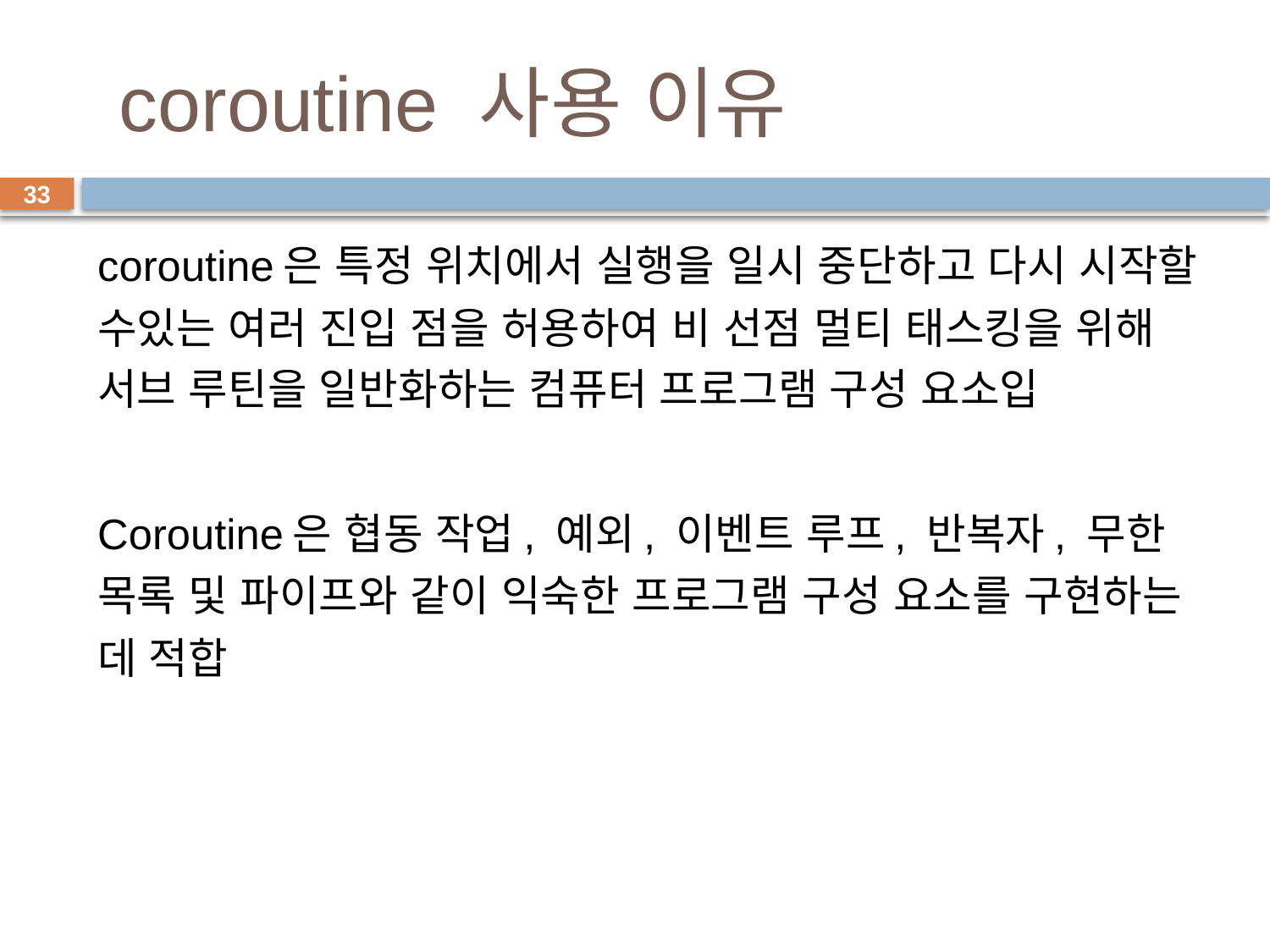

# coroutine 사용 이유
33
coroutine은 특정 위치에서 실행을 일시 중단하고 다시 시작할 수있는 여러 진입 점을 허용하여 비 선점 멀티 태스킹을 위해 서브 루틴을 일반화하는 컴퓨터 프로그램 구성 요소입

Coroutine은 협동 작업, 예외, 이벤트 루프, 반복자, 무한 목록 및 파이프와 같이 익숙한 프로그램 구성 요소를 구현하는 데 적합